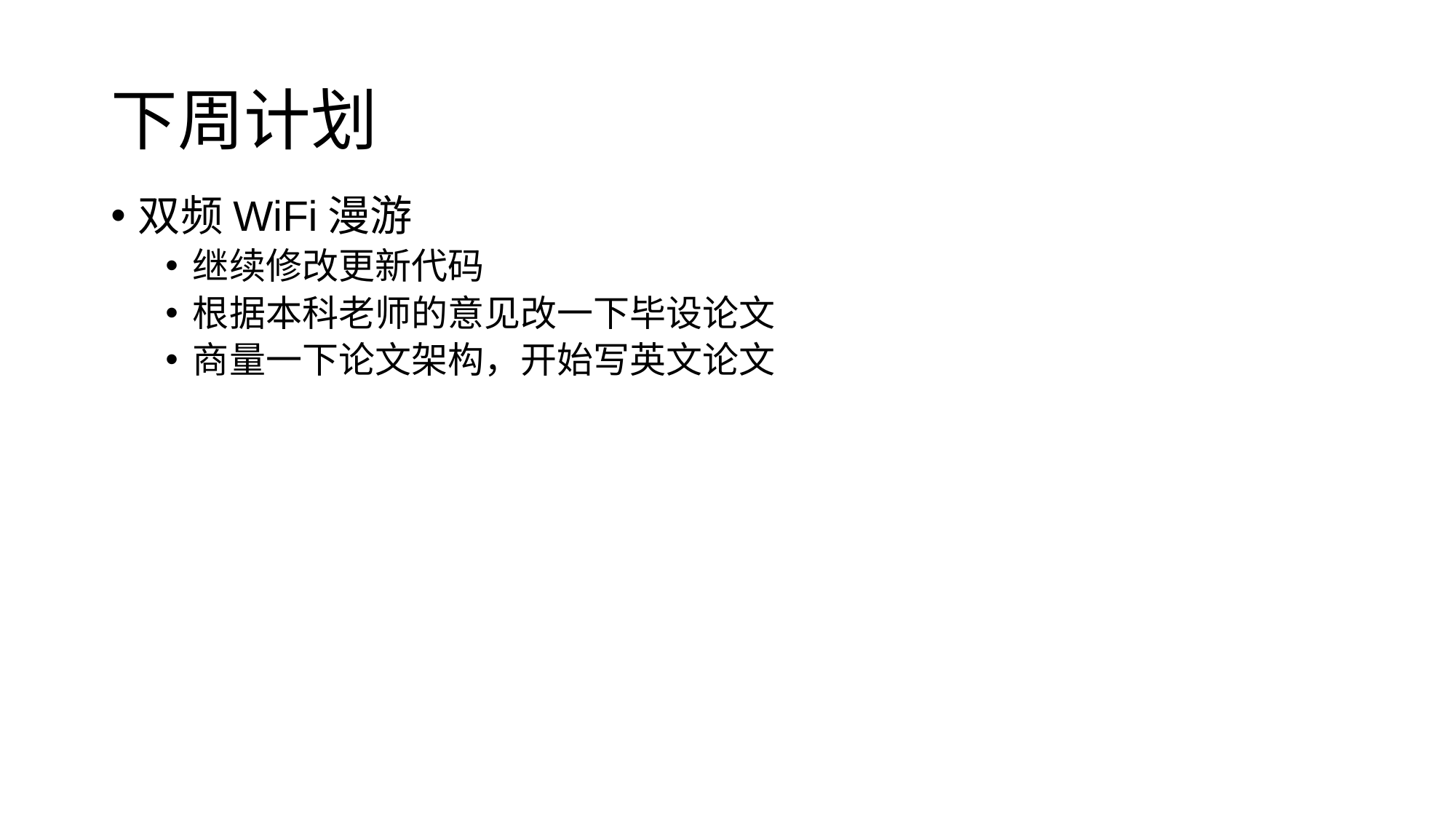

# 下周计划

双频WiFi漫游
继续修改更新代码
根据本科老师的意见改一下毕设论文
商量一下论文架构，开始写英文论文